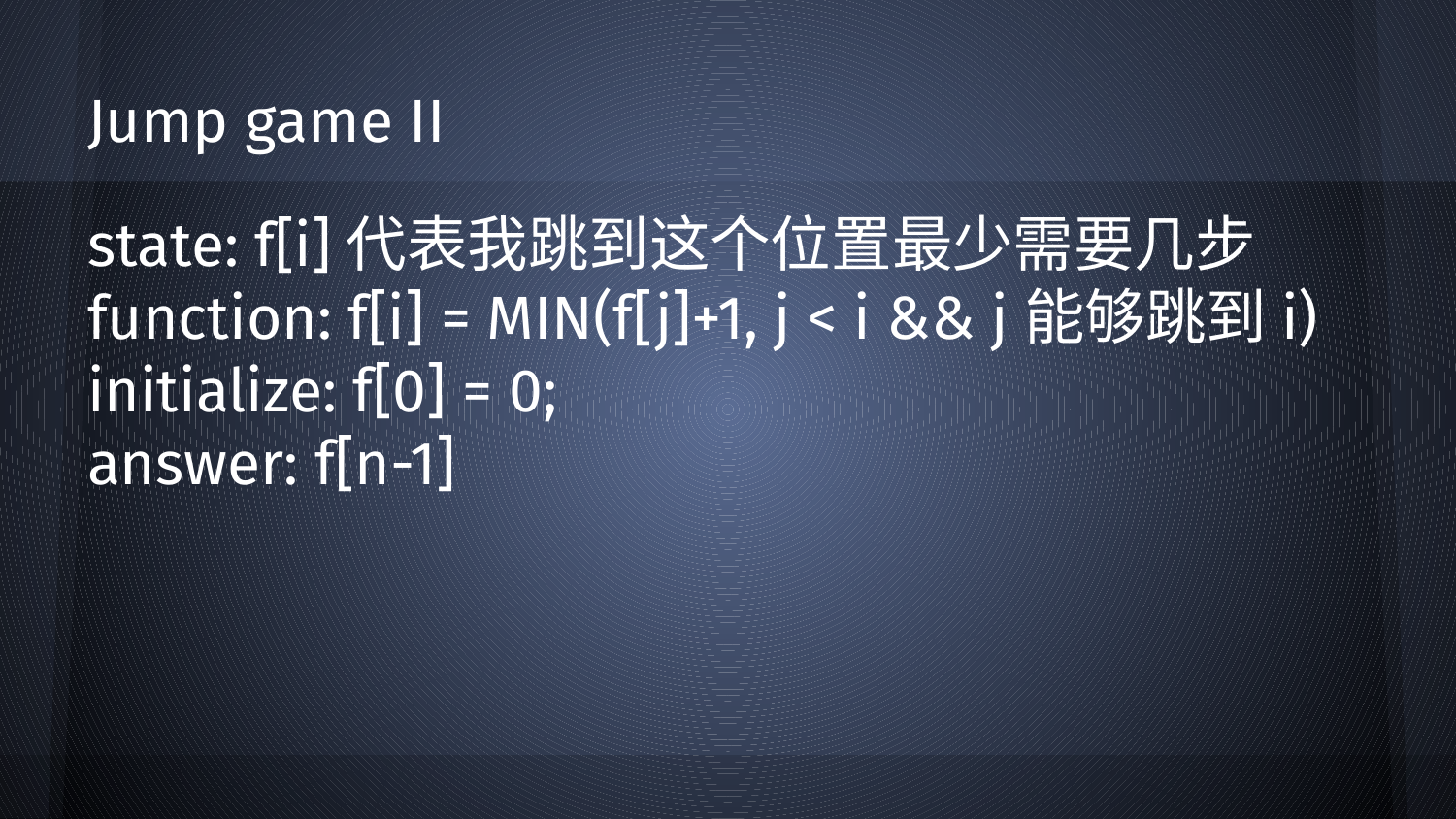

# Jump game II
state: f[i]代表我跳到这个位置最少需要几步
function: f[i] = MIN(f[j]+1, j < i && j能够跳到i)
initialize: f[0] = 0;
answer: f[n-1]